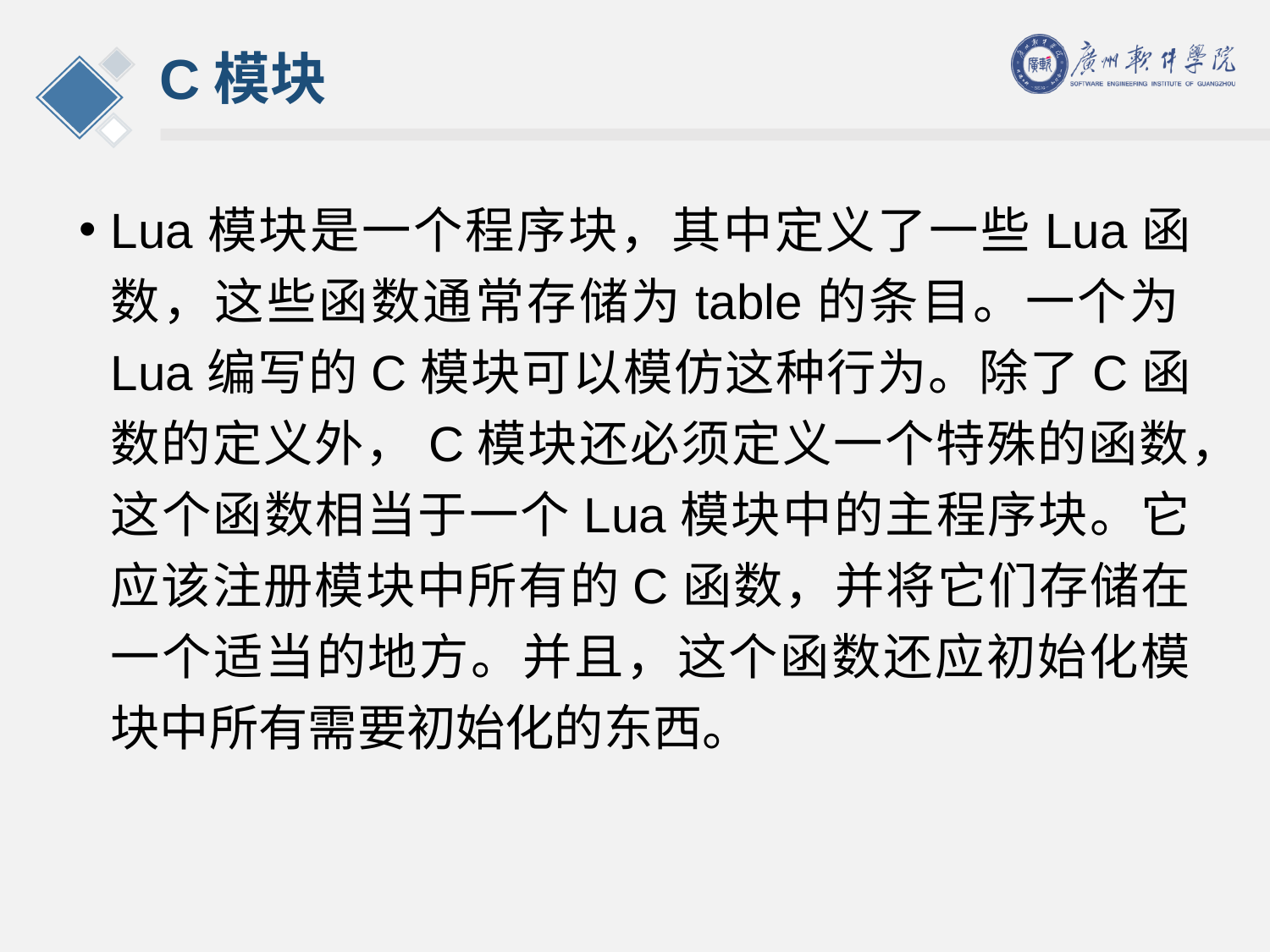

# C模块
Lua模块是一个程序块，其中定义了一些Lua函数，这些函数通常存储为table的条目。一个为Lua编写的C模块可以模仿这种行为。除了C函数的定义外，C模块还必须定义一个特殊的函数，这个函数相当于一个Lua模块中的主程序块。它应该注册模块中所有的C函数，并将它们存储在一个适当的地方。并且，这个函数还应初始化模块中所有需要初始化的东西。